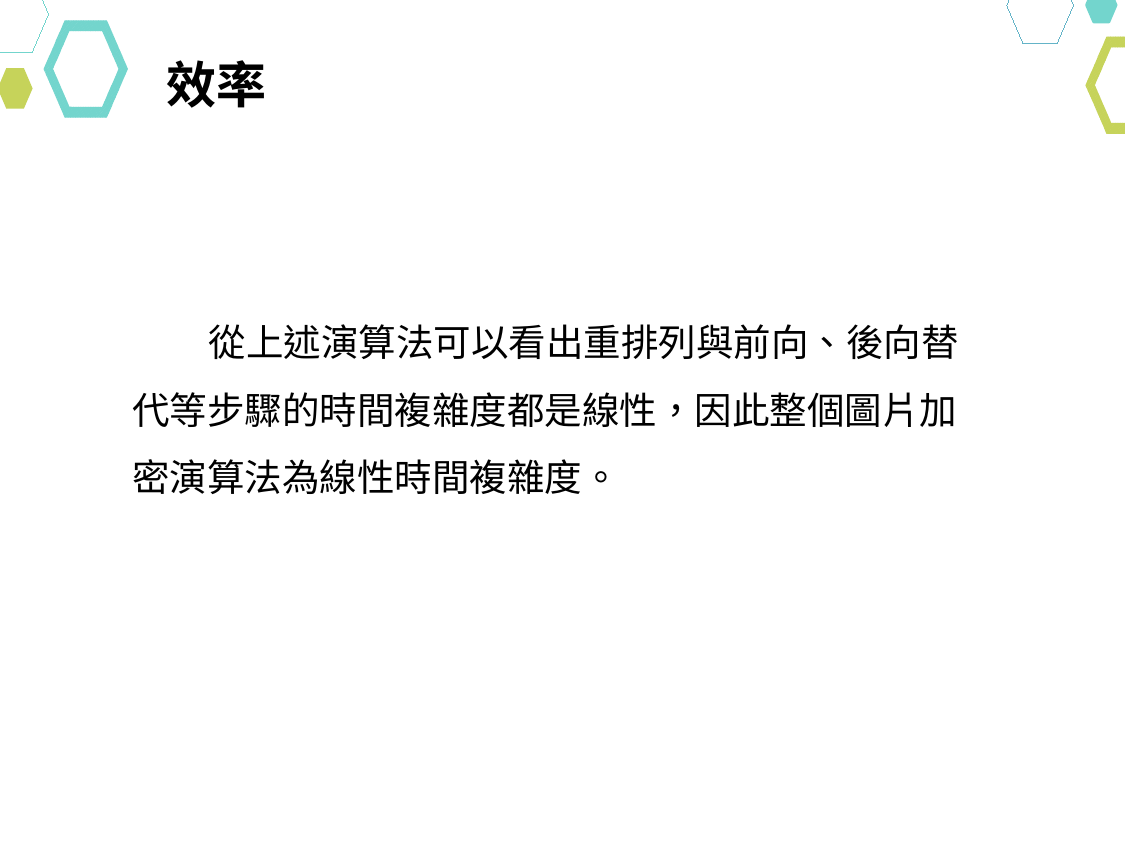

效率
        從上述演算法可以看出重排列與前向、後向替代等步驟的時間複雜度都是線性，因此整個圖片加密演算法為線性時間複雜度。